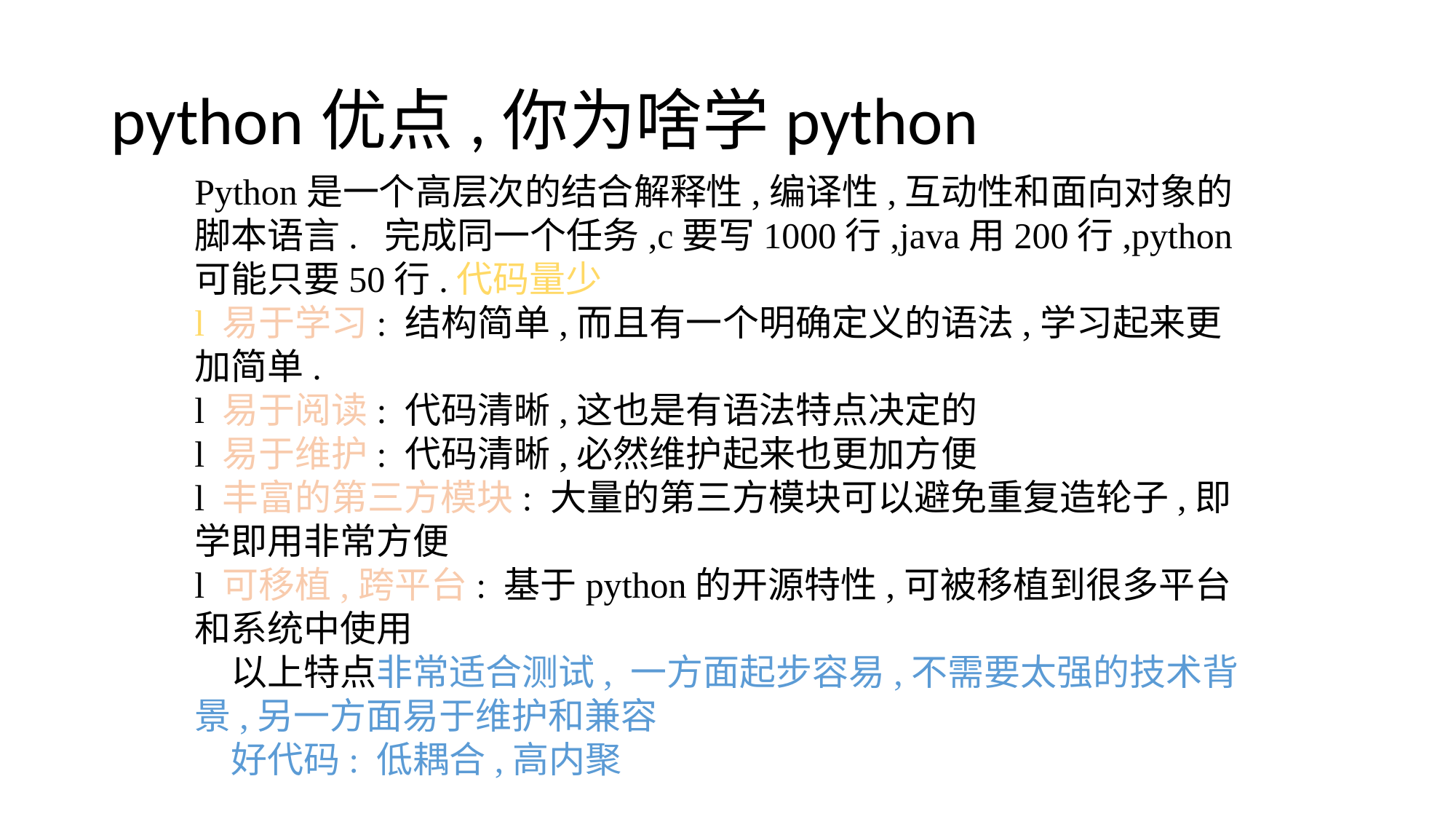

# python优点,你为啥学python
Python是一个高层次的结合解释性,编译性,互动性和面向对象的脚本语言.  完成同一个任务,c要写1000行,java用200行,python可能只要50行.代码量少l 易于学习: 结构简单,而且有一个明确定义的语法,学习起来更加简单.l 易于阅读: 代码清晰,这也是有语法特点决定的l 易于维护: 代码清晰,必然维护起来也更加方便l 丰富的第三方模块: 大量的第三方模块可以避免重复造轮子,即学即用非常方便l 可移植,跨平台: 基于python的开源特性,可被移植到很多平台和系统中使用以上特点非常适合测试, 一方面起步容易,不需要太强的技术背景,另一方面易于维护和兼容
好代码: 低耦合,高内聚